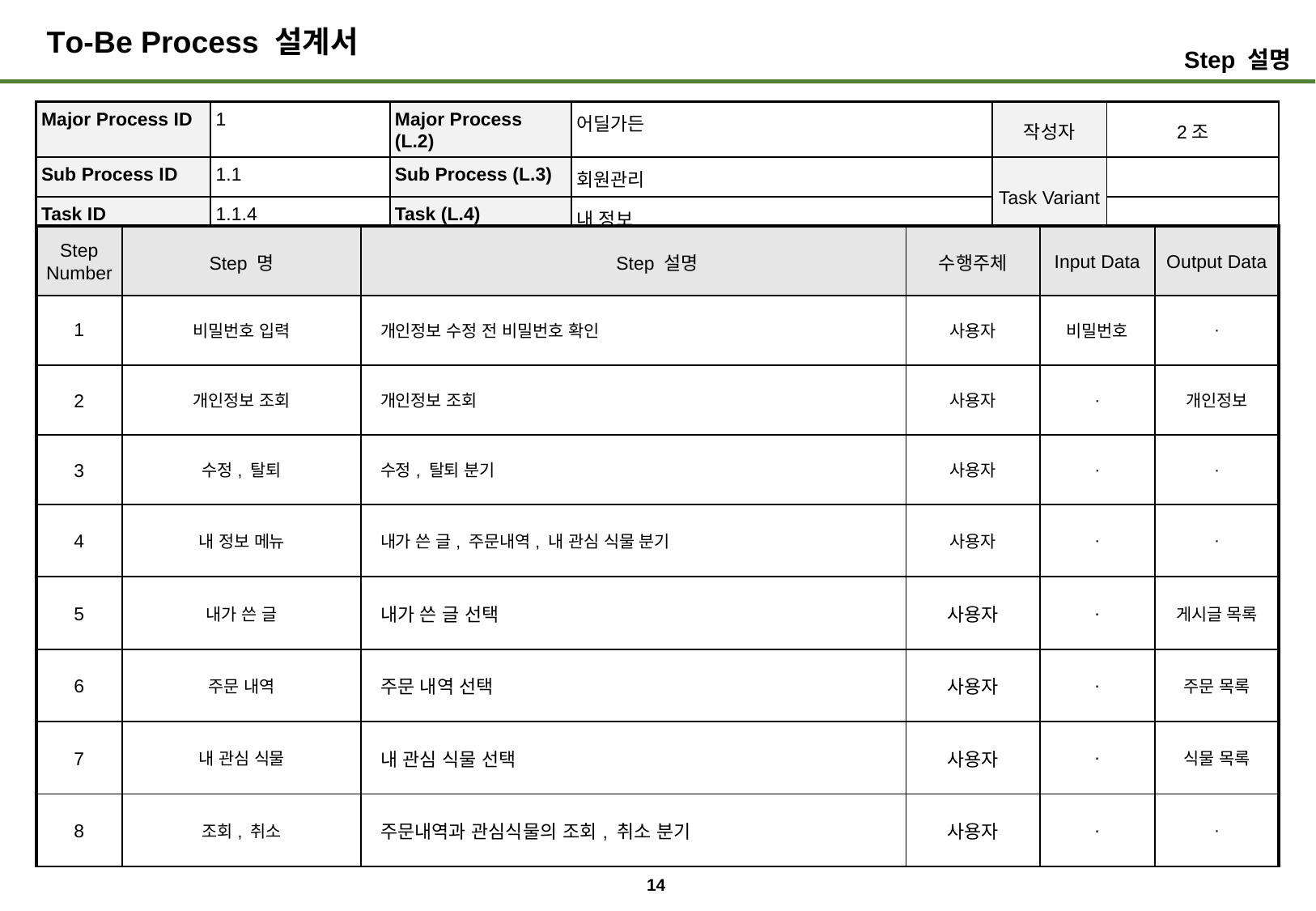

# To-Be Process 설계서
Step 설명
| Major Process ID | 1 | Major Process (L.2) | 어딜가든 | 작성자 | 2조 |
| --- | --- | --- | --- | --- | --- |
| Sub Process ID | 1.1 | Sub Process (L.3) | 회원관리 | Task Variant |  |
| Task ID | 1.1.4 | Task (L.4) | 내 정보 |  |  |
| Step Number | Step 명 | Step 설명 | 수행주체 | Input Data | Output Data |
| --- | --- | --- | --- | --- | --- |
| 1 | 비밀번호 입력 | 개인정보 수정 전 비밀번호 확인 | 사용자 | 비밀번호 | · |
| 2 | 개인정보 조회 | 개인정보 조회 | 사용자 | · | 개인정보 |
| 3 | 수정, 탈퇴 | 수정, 탈퇴 분기 | 사용자 | · | · |
| 4 | 내 정보 메뉴 | 내가 쓴 글, 주문내역, 내 관심 식물 분기 | 사용자 | · | · |
| 5 | 내가 쓴 글 | 내가 쓴 글 선택 | 사용자 | · | 게시글 목록 |
| 6 | 주문 내역 | 주문 내역 선택 | 사용자 | · | 주문 목록 |
| 7 | 내 관심 식물 | 내 관심 식물 선택 | 사용자 | · | 식물 목록 |
| 8 | 조회, 취소 | 주문내역과 관심식물의 조회, 취소 분기 | 사용자 | · | · |